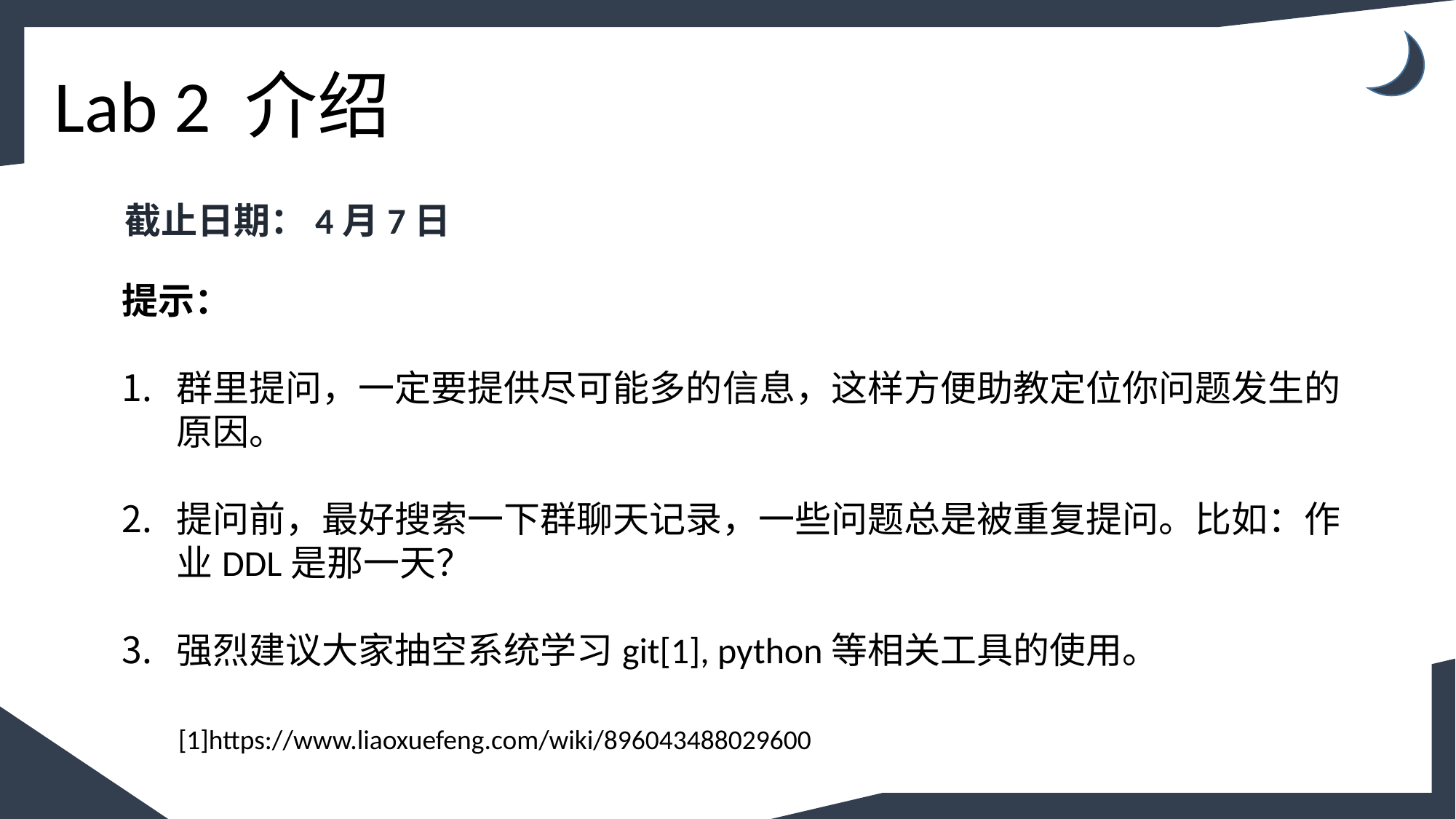

# Lab 2 介绍
截止日期：4月7日
提示：

群里提问，一定要提供尽可能多的信息，这样方便助教定位你问题发生的原因。

提问前，最好搜索一下群聊天记录，一些问题总是被重复提问。比如：作业DDL是那一天？

强烈建议大家抽空系统学习git[1], python等相关工具的使用。

[1]https://www.liaoxuefeng.com/wiki/896043488029600